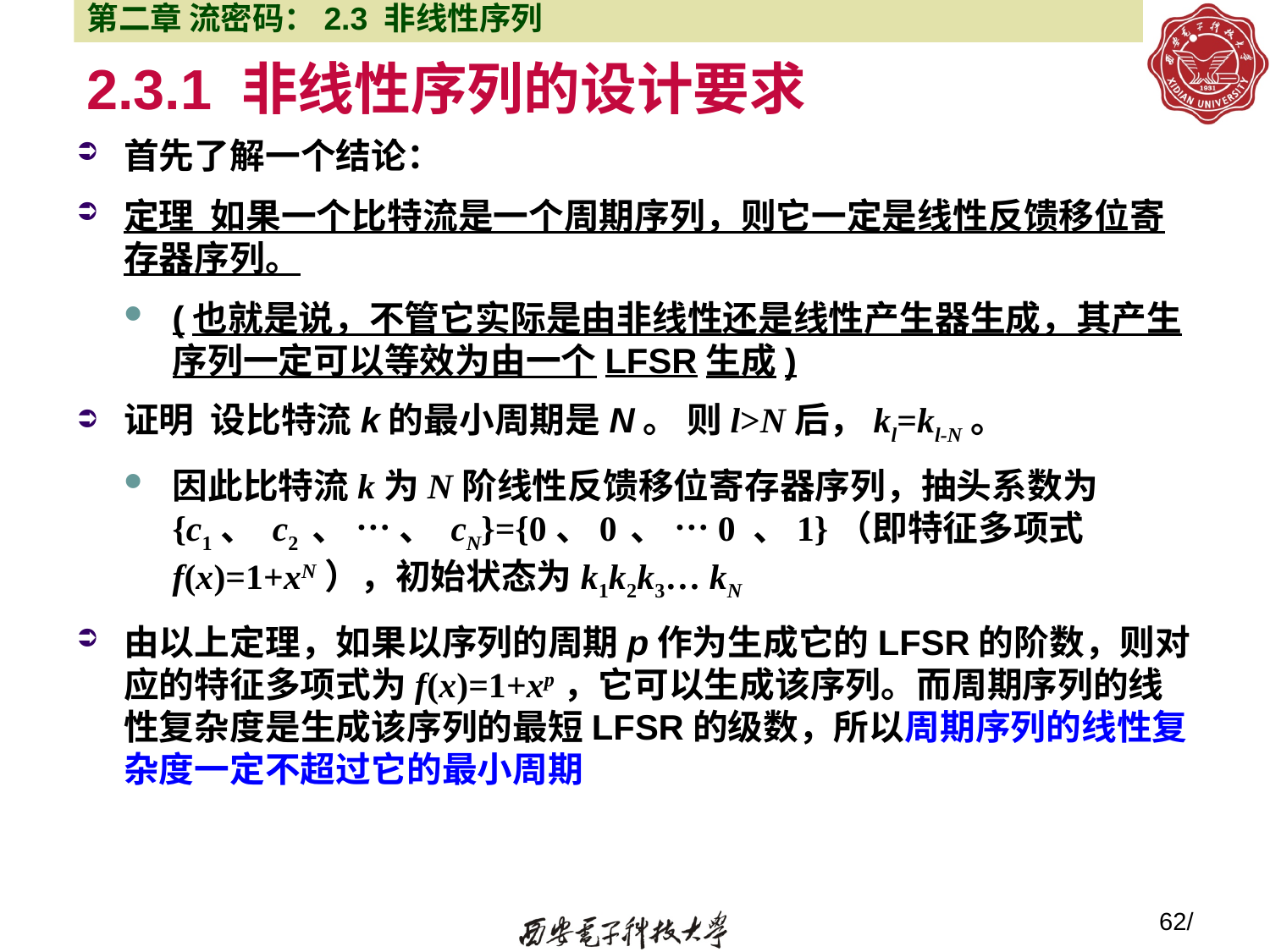

第二章 流密码：2.3 非线性序列
# 2.3.1 非线性序列的设计要求
首先了解一个结论：
定理  如果一个比特流是一个周期序列，则它一定是线性反馈移位寄存器序列。
(也就是说，不管它实际是由非线性还是线性产生器生成，其产生序列一定可以等效为由一个LFSR生成)
证明  设比特流k的最小周期是N。 则l>N后，kl=kl-N。
因此比特流k为N阶线性反馈移位寄存器序列，抽头系数为 {c1、 c2 、 … 、 cN}={0、0 、 …0 、1}（即特征多项式f(x)=1+xN），初始状态为k1k2k3… kN
由以上定理，如果以序列的周期p作为生成它的LFSR的阶数，则对应的特征多项式为f(x)=1+xp，它可以生成该序列。而周期序列的线性复杂度是生成该序列的最短LFSR的级数，所以周期序列的线性复杂度一定不超过它的最小周期
62/